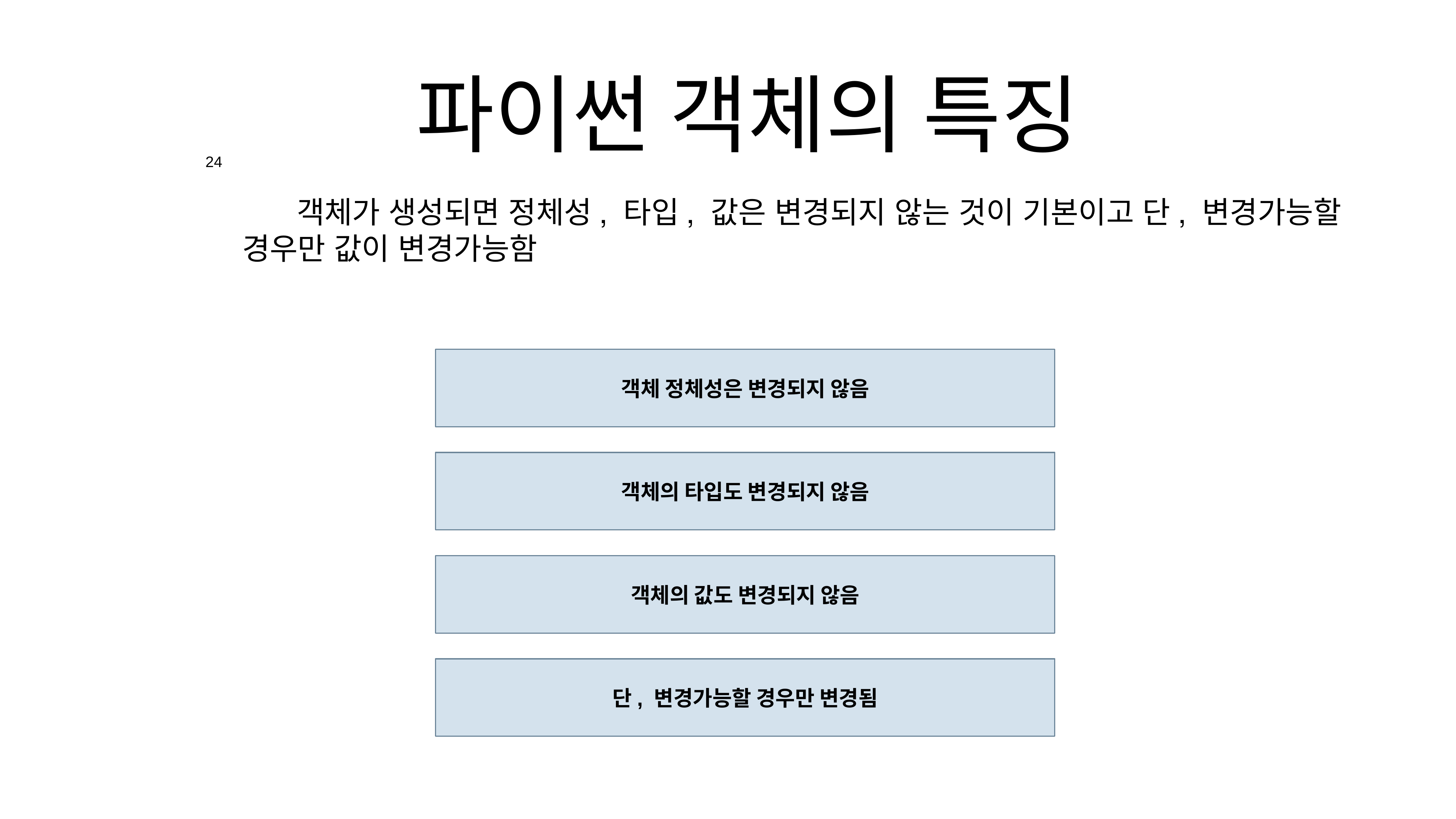

# 파이썬 객체의 특징
24
객체가 생성되면 정체성, 타입, 값은 변경되지 않는 것이 기본이고 단, 변경가능할 경우만 값이 변경가능함

객체 정체성은 변경되지 않음

객체의 타입도 변경되지 않음

객체의 값도 변경되지 않음

단, 변경가능할 경우만 변경됨